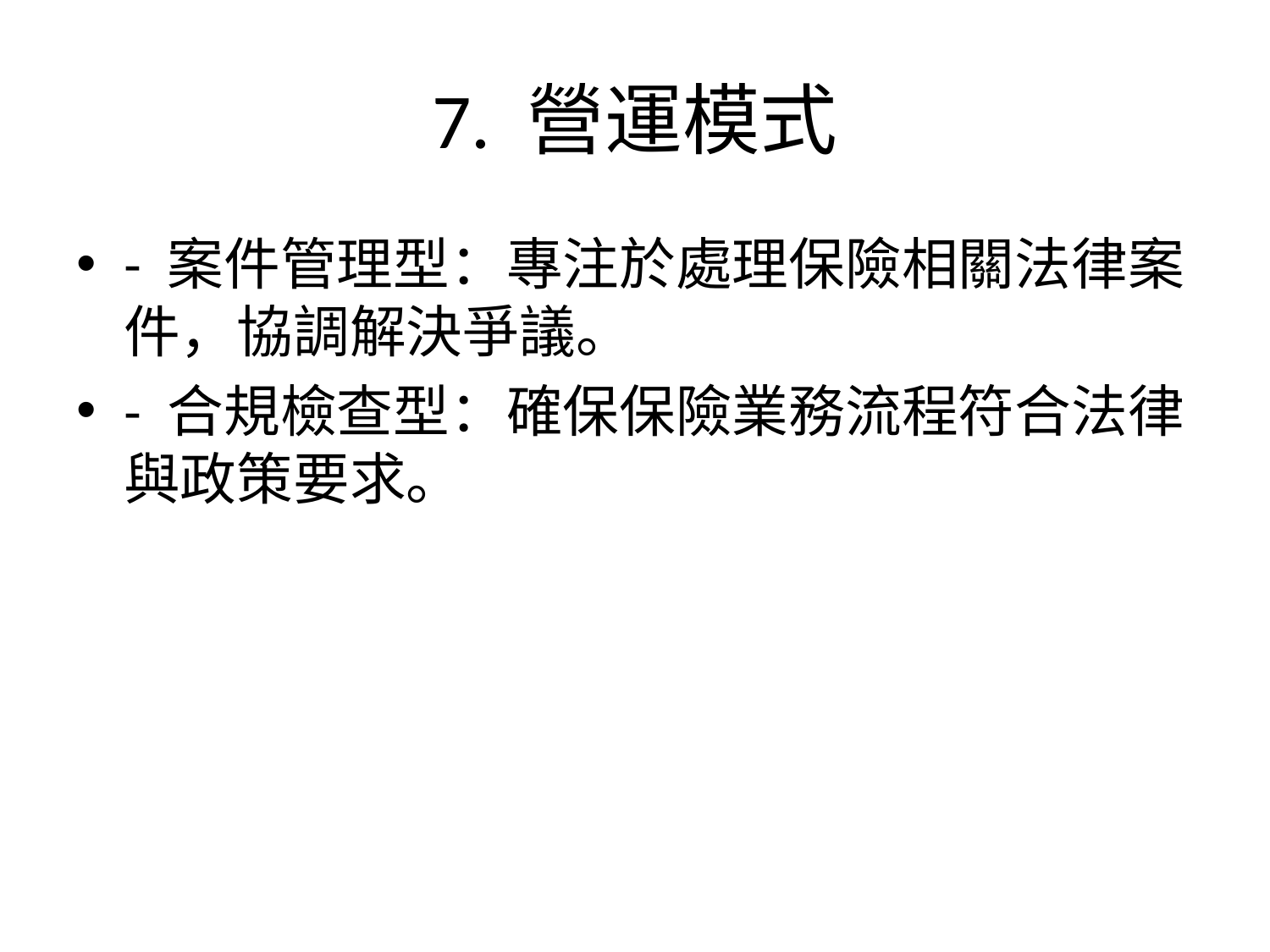

# 7. 營運模式
- 案件管理型：專注於處理保險相關法律案件，協調解決爭議。
- 合規檢查型：確保保險業務流程符合法律與政策要求。